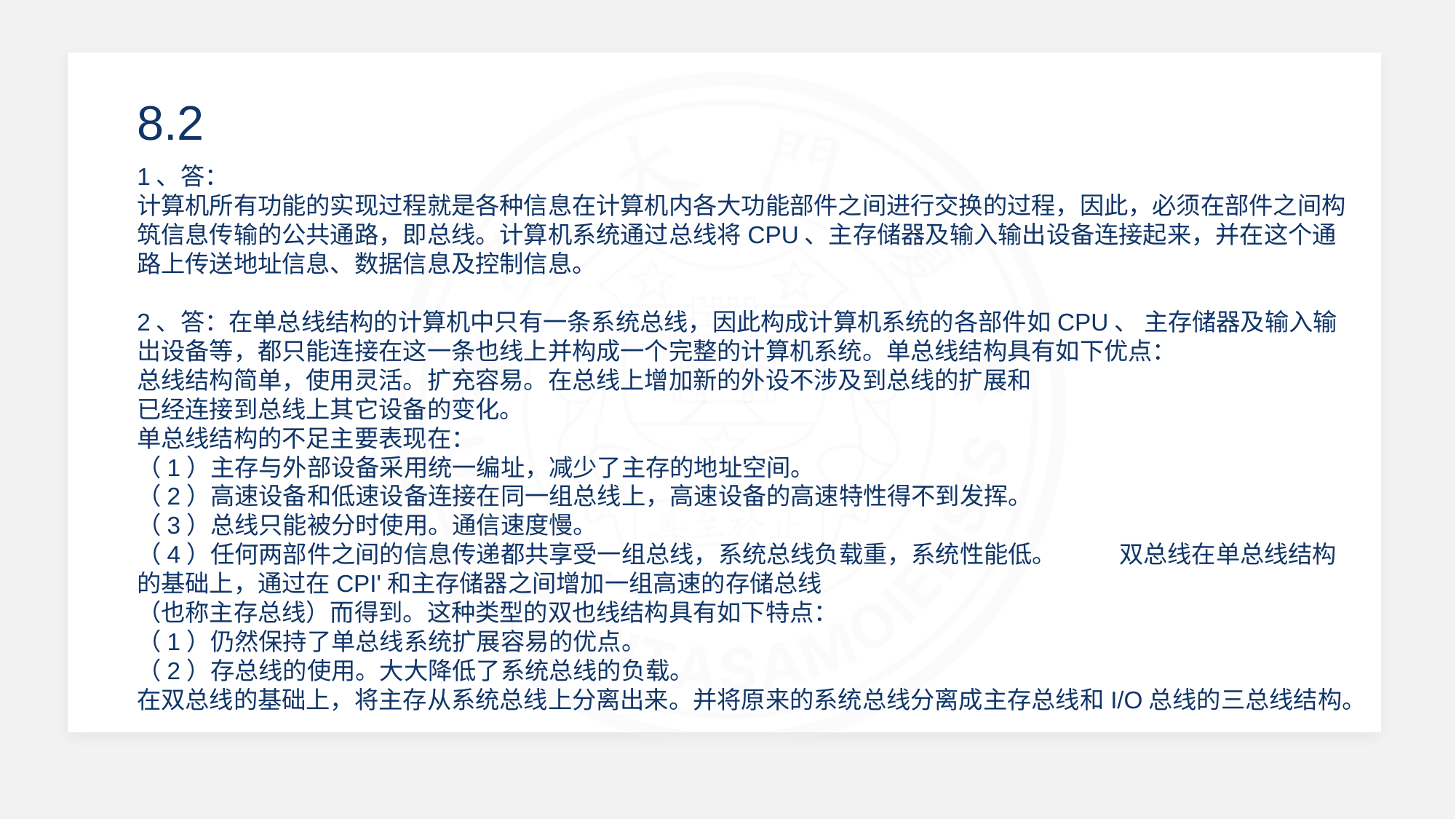

8.2
1、答：
计算机所有功能的实现过程就是各种信息在计算机内各大功能部件之间进行交换的过程，因此，必须在部件之间构筑信息传输的公共通路，即总线。计算机系统通过总线将CPU、主存储器及输入输出设备连接起来，并在这个通路上传送地址信息、数据信息及控制信息。

2、答：在单总线结构的计算机中只有一条系统总线，因此构成计算机系统的各部件如CPU、 主存储器及输入输岀设备等，都只能连接在这一条也线上并构成一个完整的计算机系统。单总线结构具有如下优点：
总线结构简单，使用灵活。扩充容易。在总线上增加新的外设不涉及到总线的扩展和
已经连接到总线上其它设备的变化。
单总线结构的不足主要表现在：
（1）主存与外部设备采用统一编址，减少了主存的地址空间。
（2）高速设备和低速设备连接在同一组总线上，高速设备的高速特性得不到发挥。
（3）总线只能被分时使用。通信速度慢。
（4）任何两部件之间的信息传递都共享受一组总线，系统总线负载重，系统性能低。 	双总线在单总线结构的基础上，通过在CPI'和主存储器之间增加一组高速的存储总线
（也称主存总线）而得到。这种类型的双也线结构具有如下特点：
（1）仍然保持了单总线系统扩展容易的优点。
（2）存总线的使用。大大降低了系统总线的负载。
在双总线的基础上，将主存从系统总线上分离出来。并将原来的系统总线分离成主存总线和I/O总线的三总线结构。